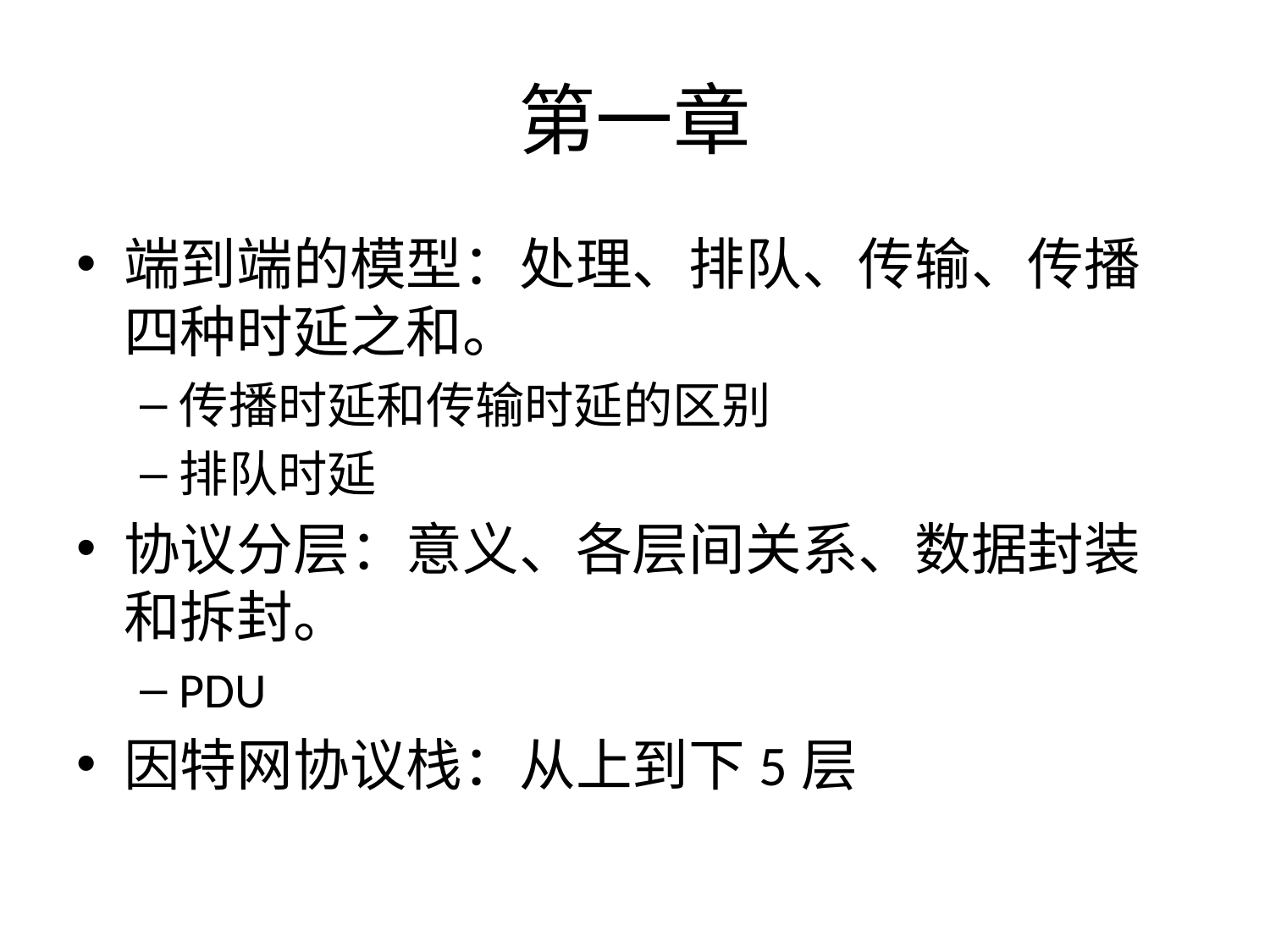

# 第一章
端到端的模型：处理、排队、传输、传播四种时延之和。
传播时延和传输时延的区别
排队时延
协议分层：意义、各层间关系、数据封装和拆封。
PDU
因特网协议栈：从上到下5层